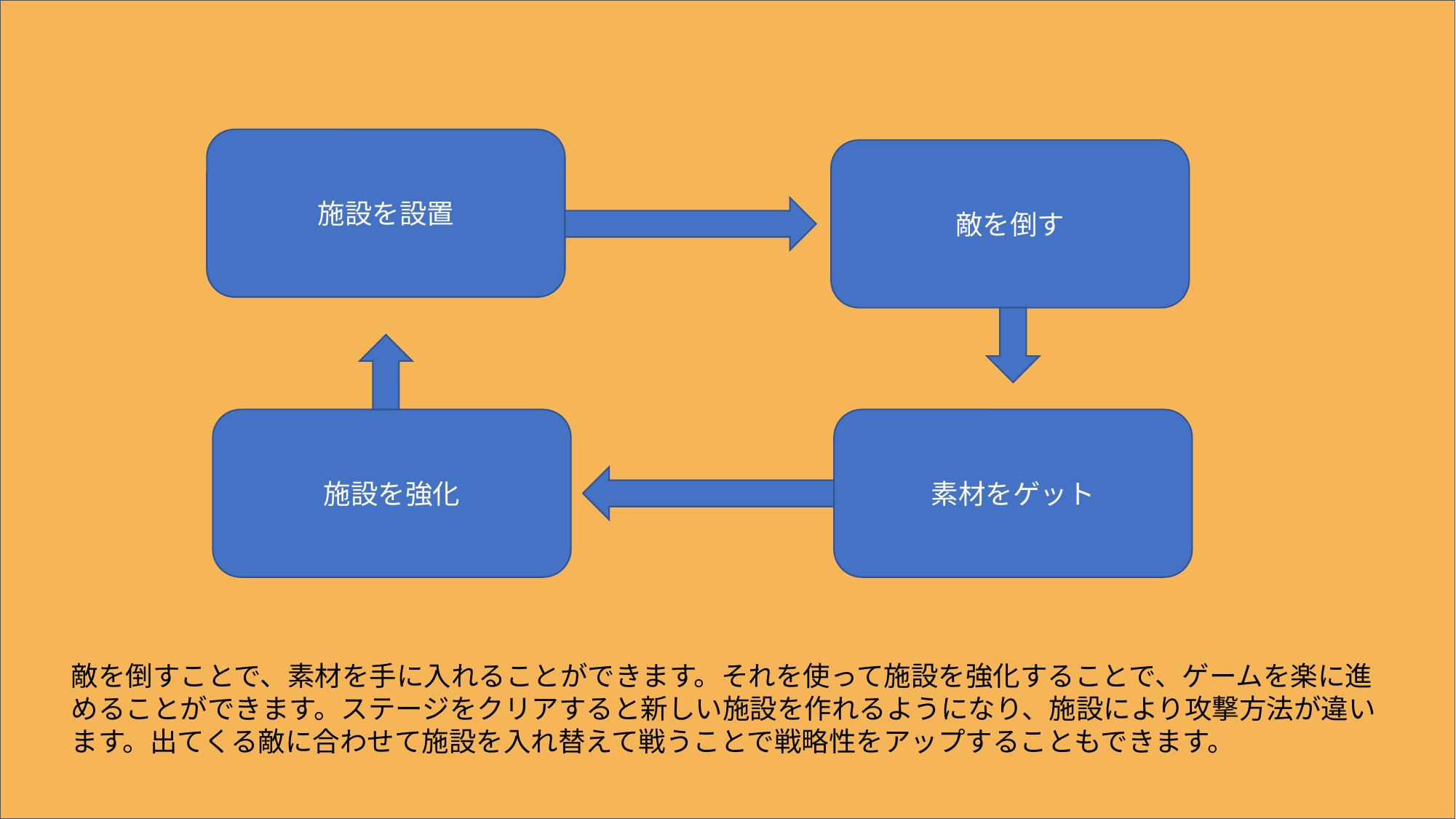

施設を設置
敵を倒す

施設を強化
素材をゲット

敵を倒すことで、素材を手に入れることができます。それを使って施設を強化することで、ゲームを楽に進めることができます。ステージをクリアすると新しい施設を作れるようになり、施設により攻撃方法が違います。出てくる敵に合わせて施設を入れ替えて戦うことで戦略性をアップすることもできます。